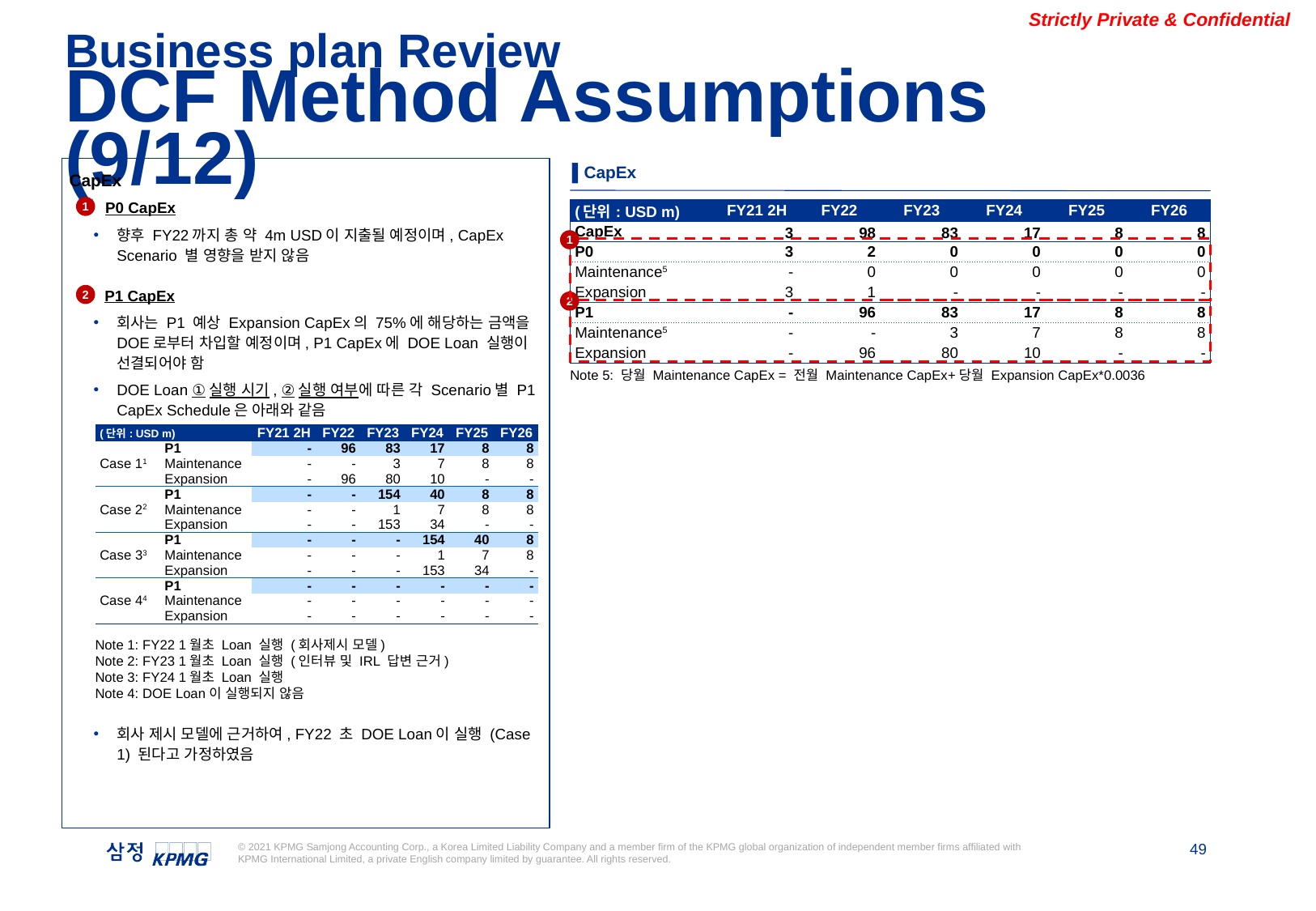

Business plan Review
DCF Method Assumptions (9/12)
▌CapEx

CapEx
P0 CapEx
향후 FY22까지 총 약 4m USD이 지출될 예정이며, CapEx Scenario 별 영향을 받지 않음

P1 CapEx
회사는 P1 예상 Expansion CapEx의 75%에 해당하는 금액을 DOE로부터 차입할 예정이며, P1 CapEx에 DOE Loan 실행이 선결되어야 함
DOE Loan ①실행 시기, ②실행 여부에 따른 각 Scenario별 P1 CapEx Schedule은 아래와 같음

회사 제시 모델에 근거하여, FY22 초 DOE Loan이 실행 (Case 1) 된다고 가정하였음

1
| (단위: USD m) | FY21 2H | FY22 | FY23 | FY24 | FY25 | FY26 |
| --- | --- | --- | --- | --- | --- | --- |
| CapEx | 3 | 98 | 83 | 17 | 8 | 8 |
| P0 | 3 | 2 | 0 | 0 | 0 | 0 |
| Maintenance5 | - | 0 | 0 | 0 | 0 | 0 |
| Expansion | 3 | 1 | - | - | - | - |
| P1 | - | 96 | 83 | 17 | 8 | 8 |
| Maintenance5 | - | - | 3 | 7 | 8 | 8 |
| Expansion | - | 96 | 80 | 10 | - | - |
1

2
2

Note 5: 당월 Maintenance CapEx = 전월 Maintenance CapEx+당월 Expansion CapEx*0.0036
| (단위: USD m) | (단위: USD m) | FY21 2H | FY22 | FY23 | FY24 | FY25 | FY26 |
| --- | --- | --- | --- | --- | --- | --- | --- |
| Case 11 | P1 | - | 96 | 83 | 17 | 8 | 8 |
|  | Maintenance | - | - | 3 | 7 | 8 | 8 |
|  | Expansion | - | 96 | 80 | 10 | - | - |
| Case 22 | P1 | - | - | 154 | 40 | 8 | 8 |
|  | Maintenance | - | - | 1 | 7 | 8 | 8 |
|  | Expansion | - | - | 153 | 34 | - | - |
| Case 33 | P1 | - | - | - | 154 | 40 | 8 |
|  | Maintenance | - | - | - | 1 | 7 | 8 |
|  | Expansion | - | - | - | 153 | 34 | - |
| Case 44 | P1 | - | - | - | - | - | - |
|  | Maintenance | - | - | - | - | - | - |
|  | Expansion | - | - | - | - | - | - |
Note 1: FY22 1월초 Loan 실행 (회사제시 모델)
Note 2: FY23 1월초 Loan 실행 (인터뷰 및 IRL 답변 근거)
Note 3: FY24 1월초 Loan 실행
Note 4: DOE Loan이 실행되지 않음